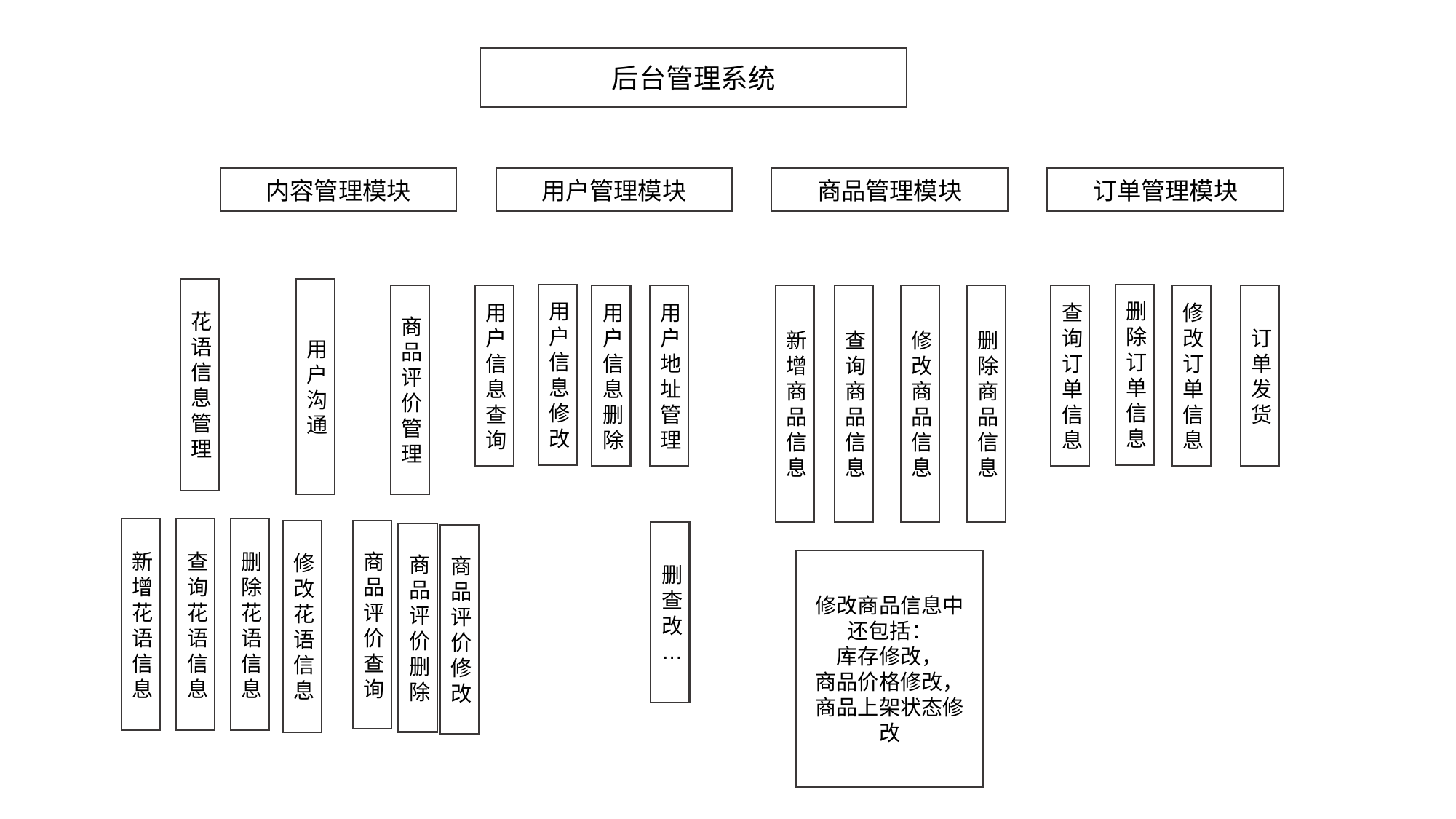

后台管理系统
内容管理模块
用户管理模块
商品管理模块
订单管理模块
花语信息管理
用户沟通
用户信息修改
删除订单信息
商品评价管理
查询商品信息
删除商品信息
用户信息查询
用户信息删除
用户地址管理
新增商品信息
修改商品信息
查询订单信息
修改订单信息
订单发货
新增花语信息
查询花语信息
删除花语信息
修改花语信息
商品评价查询
删查改
…
商品评价删除
商品评价修改
修改商品信息中还包括：
库存修改，
商品价格修改，商品上架状态修改